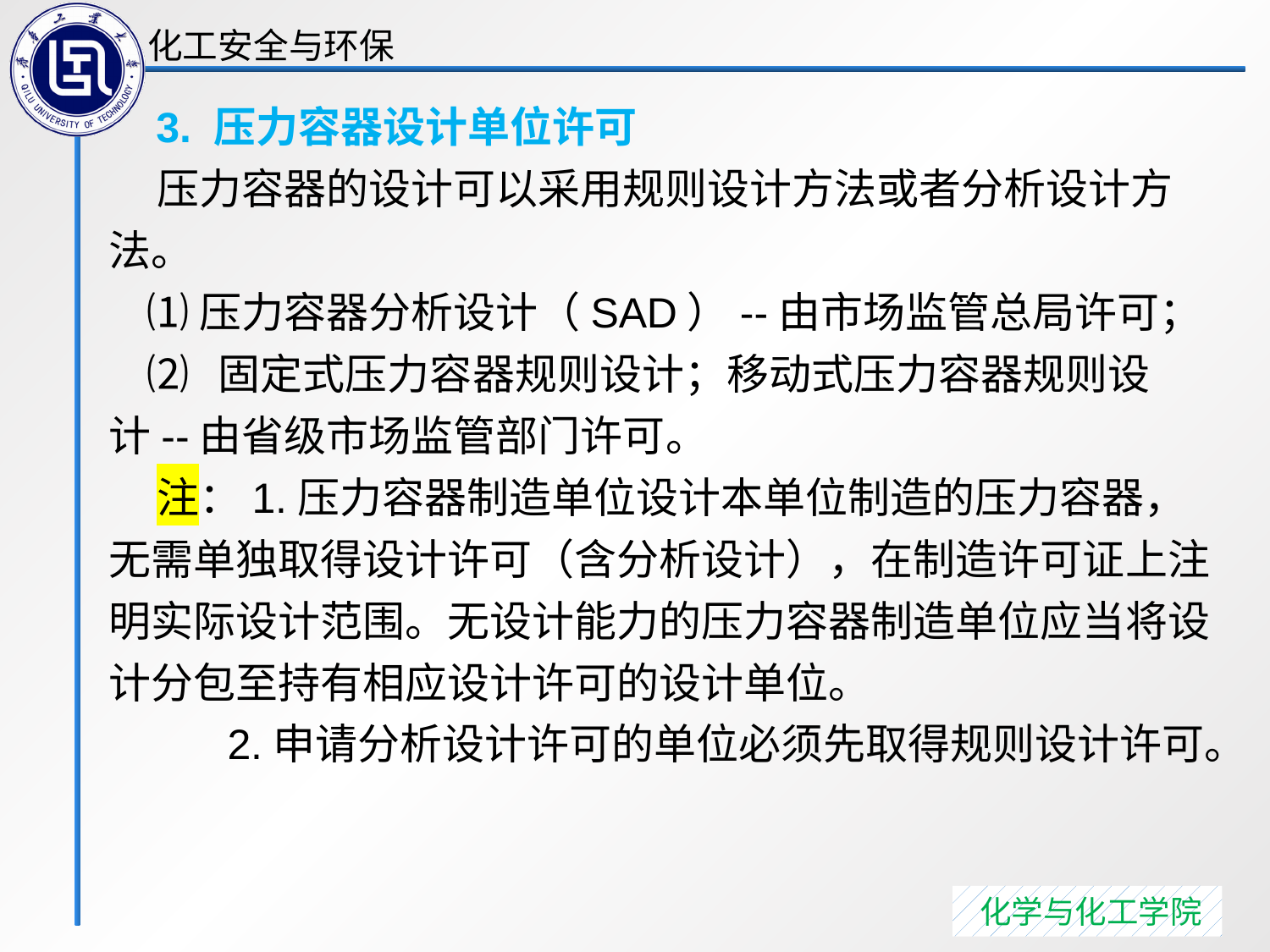

3. 压力容器设计单位许可
    压力容器的设计可以采用规则设计方法或者分析设计方法。
    ⑴压力容器分析设计（SAD）--由市场监管总局许可；
    ⑵  固定式压力容器规则设计；移动式压力容器规则设计--由省级市场监管部门许可。
    注：1.压力容器制造单位设计本单位制造的压力容器，无需单独取得设计许可（含分析设计），在制造许可证上注明实际设计范围。无设计能力的压力容器制造单位应当将设计分包至持有相应设计许可的设计单位。
          2.申请分析设计许可的单位必须先取得规则设计许可。